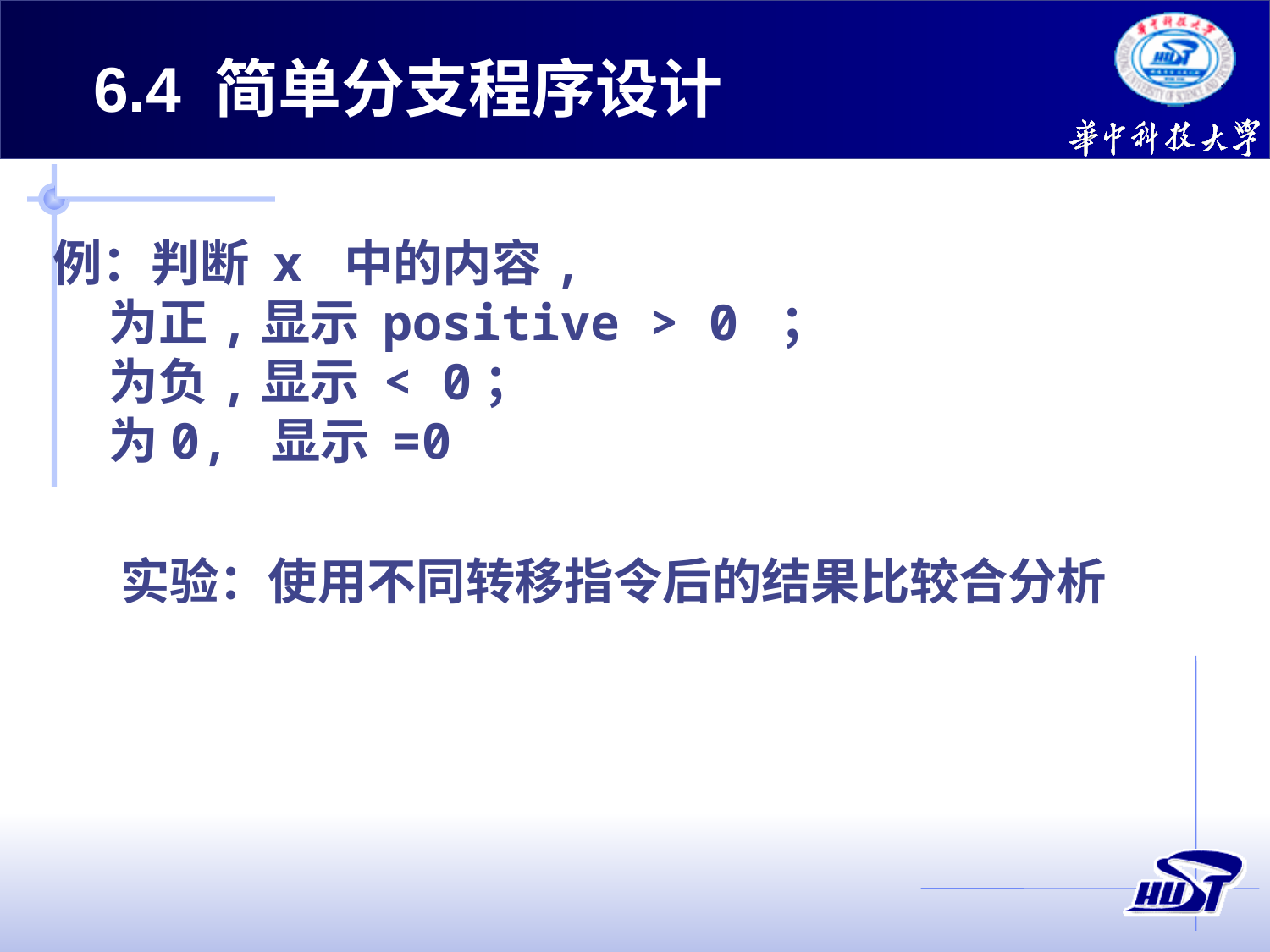

6.4 简单分支程序设计
例：判断 x 中的内容,
    为正,显示 positive > 0 ；
    为负,显示 < 0；
    为0, 显示 =0
实验：使用不同转移指令后的结果比较合分析